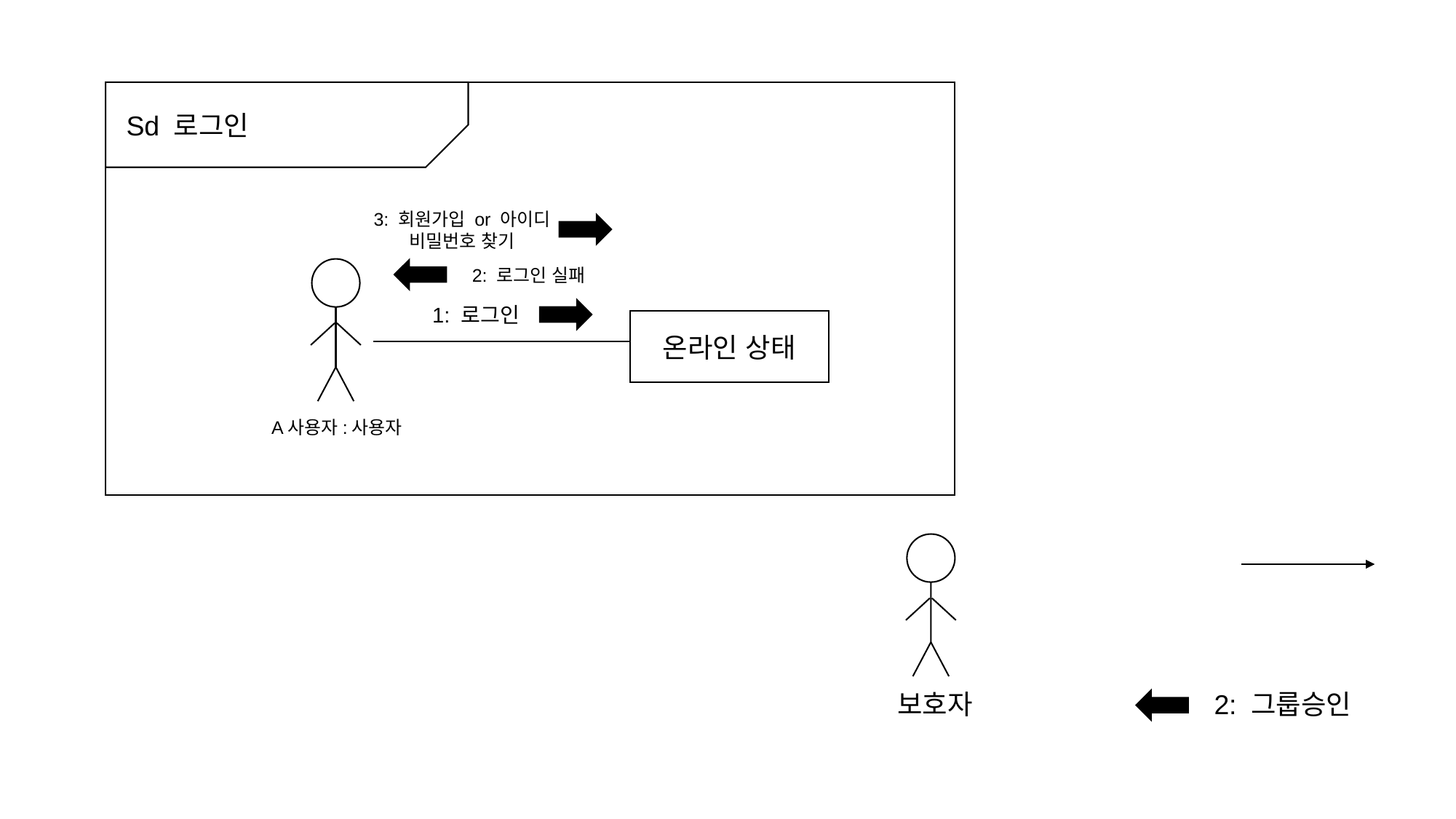

Sd 로그인
3: 회원가입 or 아이디 비밀번호 찾기

2: 로그인 실패

1: 로그인

온라인 상태
A사용자:사용자

보호자
2: 그룹승인